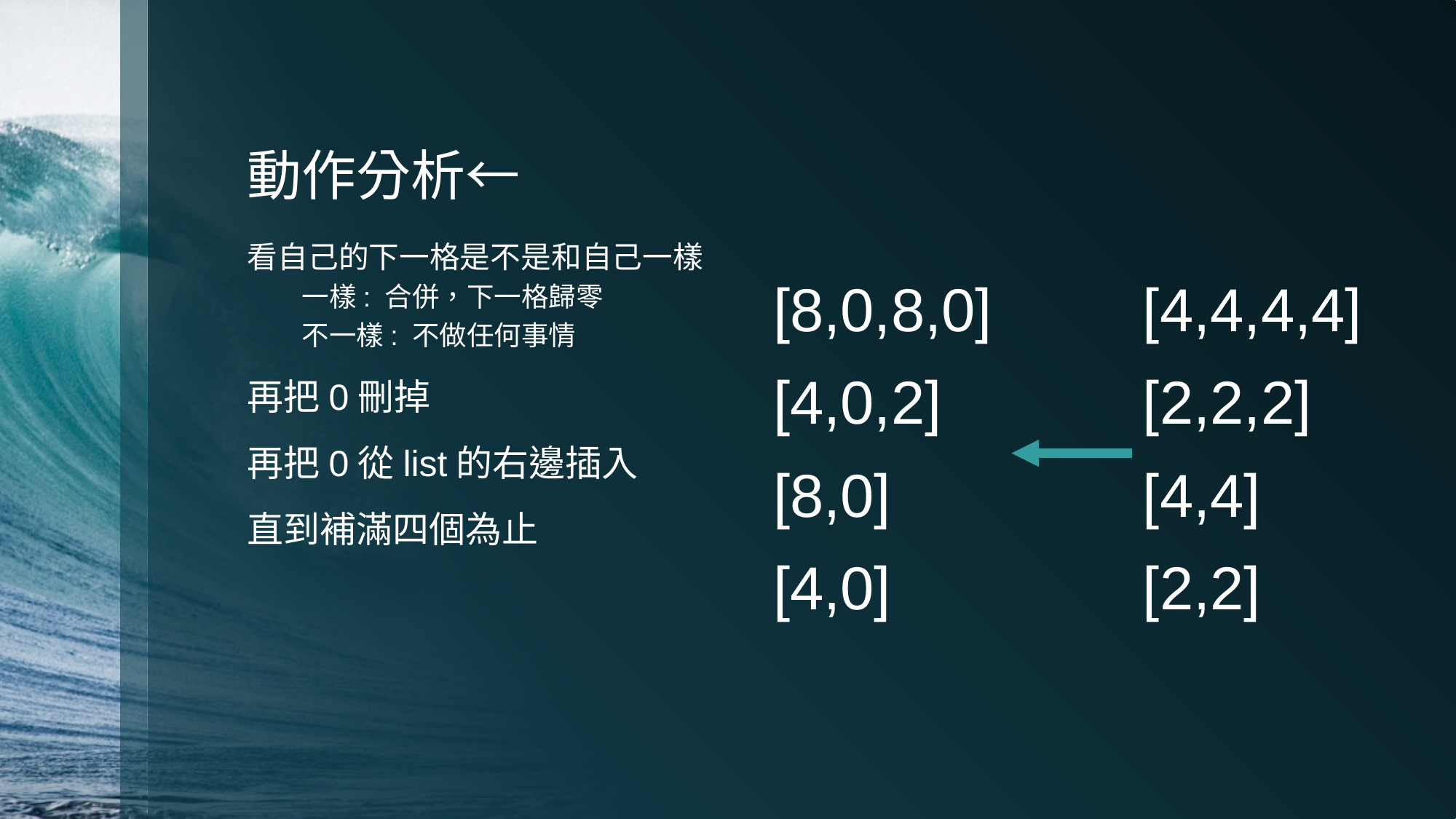

# 動作分析←
看自己的下一格是不是和自己一樣
一樣: 合併，下一格歸零
不一樣: 不做任何事情
再把0刪掉
再把0從list的右邊插入
直到補滿四個為止
[8,0,8,0]
[4,0,2]
[8,0]
[4,0]
[4,4,4,4]
[2,2,2]
[4,4]
[2,2]